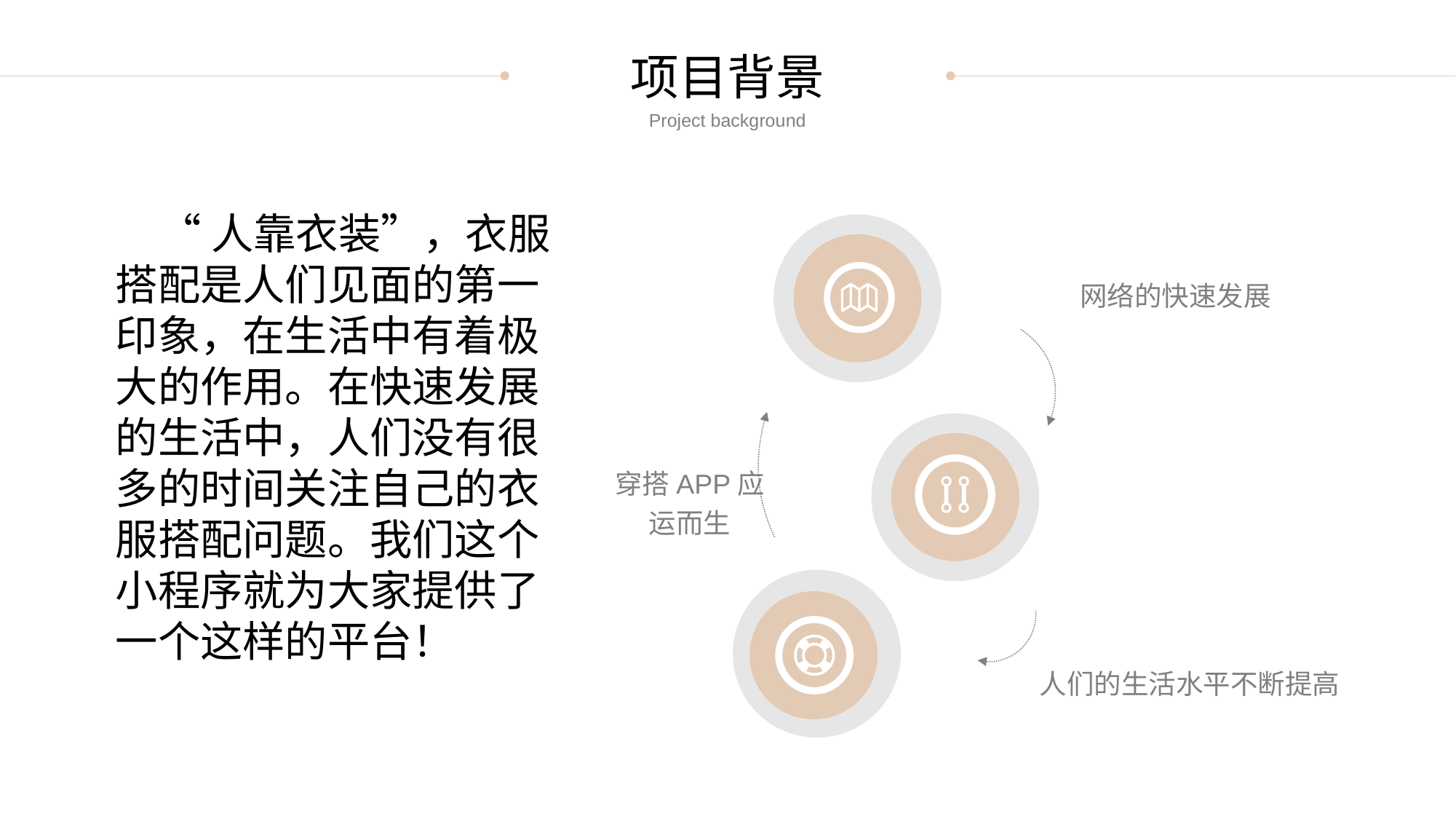

项目背景
Project background
      “人靠衣装”，衣服搭配是人们见面的第一印象，在生活中有着极大的作用。在快速发展的生活中，人们没有很多的时间关注自己的衣服搭配问题。我们这个小程序就为大家提供了一个这样的平台！

网络的快速发展

穿搭APP应运而生

人们的生活水平不断提高